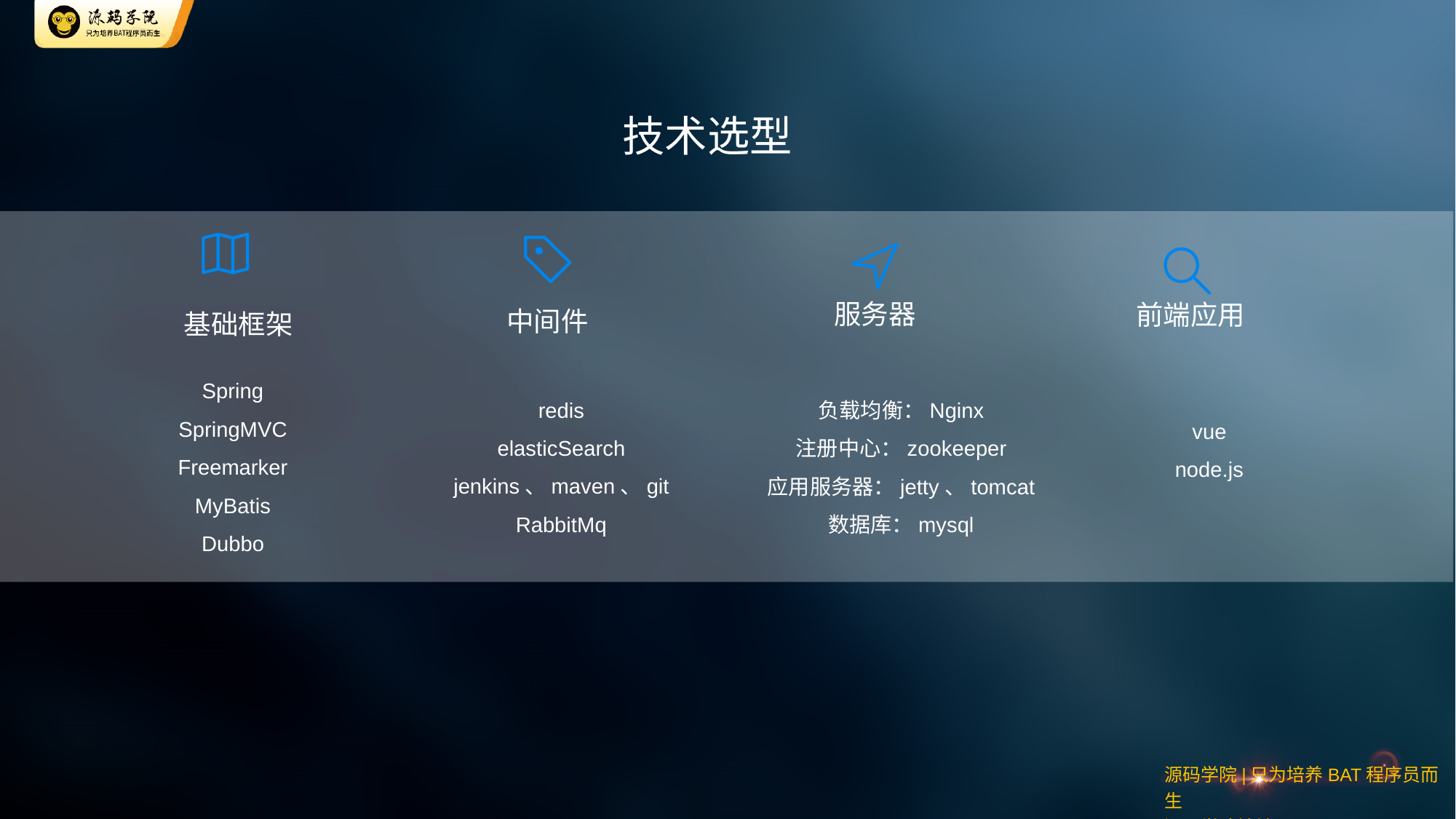

技术选型

服务器
前端应用
中间件
基础框架
Spring
SpringMVC
Freemarker
MyBatis
Dubbo

redis
elasticSearch
jenkins、maven、git
RabbitMq
负载均衡：Nginx
注册中心：zookeeper
应用服务器：jetty、tomcat
数据库：mysql

vue
node.js